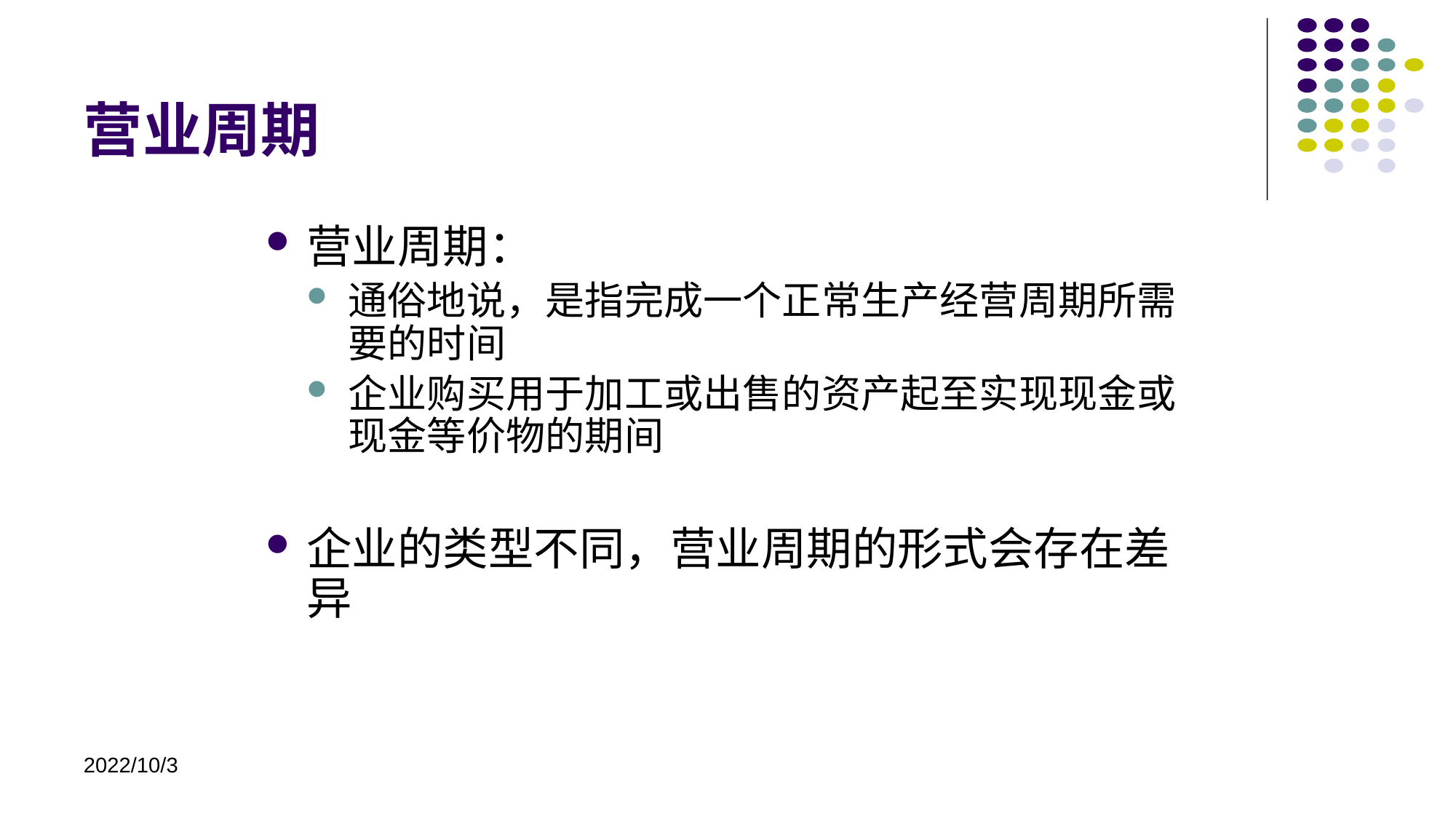

# 营业周期
营业周期：
通俗地说，是指完成一个正常生产经营周期所需要的时间
企业购买用于加工或出售的资产起至实现现金或现金等价物的期间

企业的类型不同，营业周期的形式会存在差异
2022/10/3